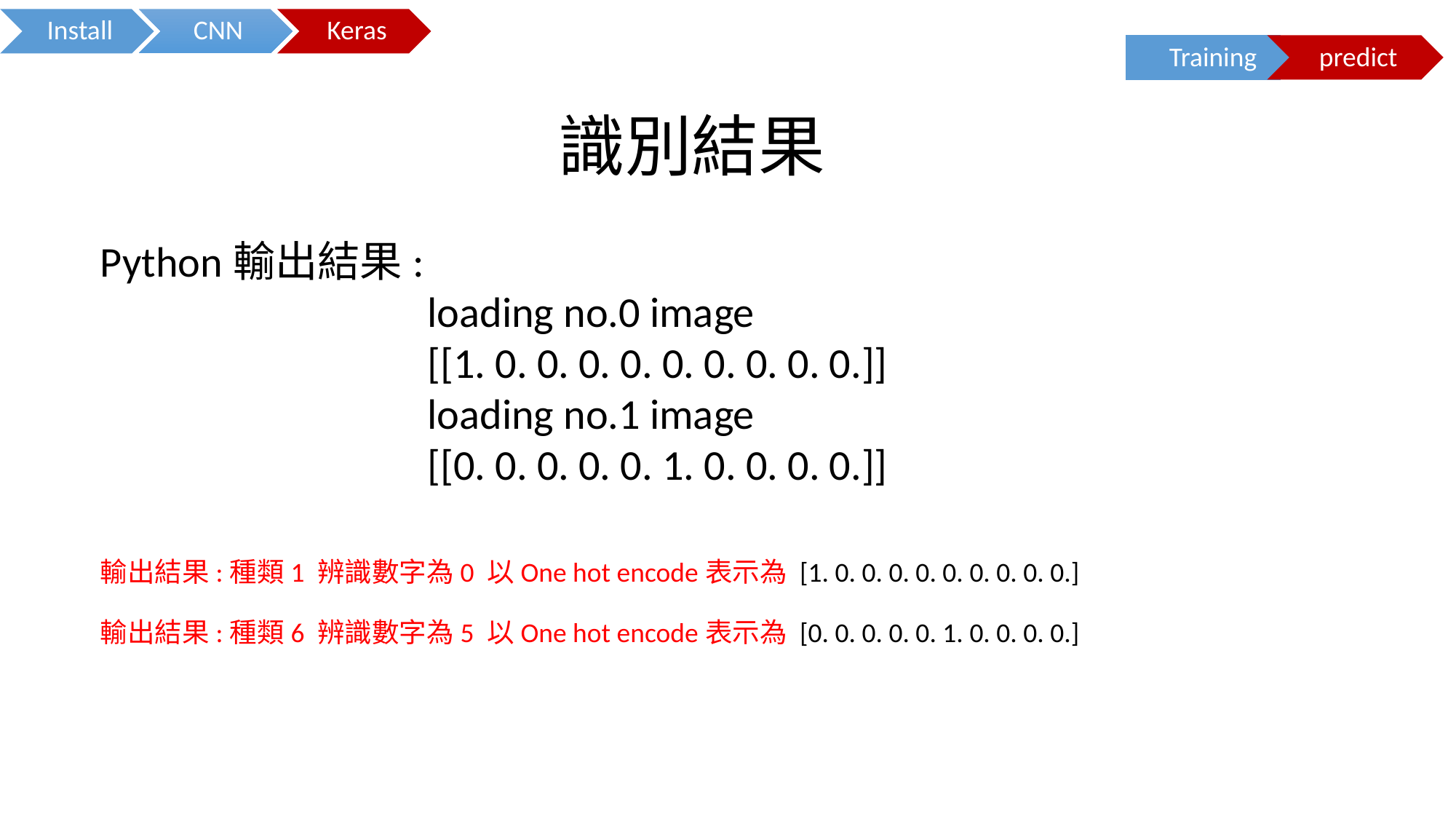

Install
CNN
Keras
Training
predict
識別結果
Python輸出結果:
loading no.0 image
[[1. 0. 0. 0. 0. 0. 0. 0. 0. 0.]]
loading no.1 image
[[0. 0. 0. 0. 0. 1. 0. 0. 0. 0.]]
輸出結果:種類1 辨識數字為0 以One hot encode表示為 [1. 0. 0. 0. 0. 0. 0. 0. 0. 0.]
輸出結果:種類6 辨識數字為5 以One hot encode表示為 [0. 0. 0. 0. 0. 1. 0. 0. 0. 0.]